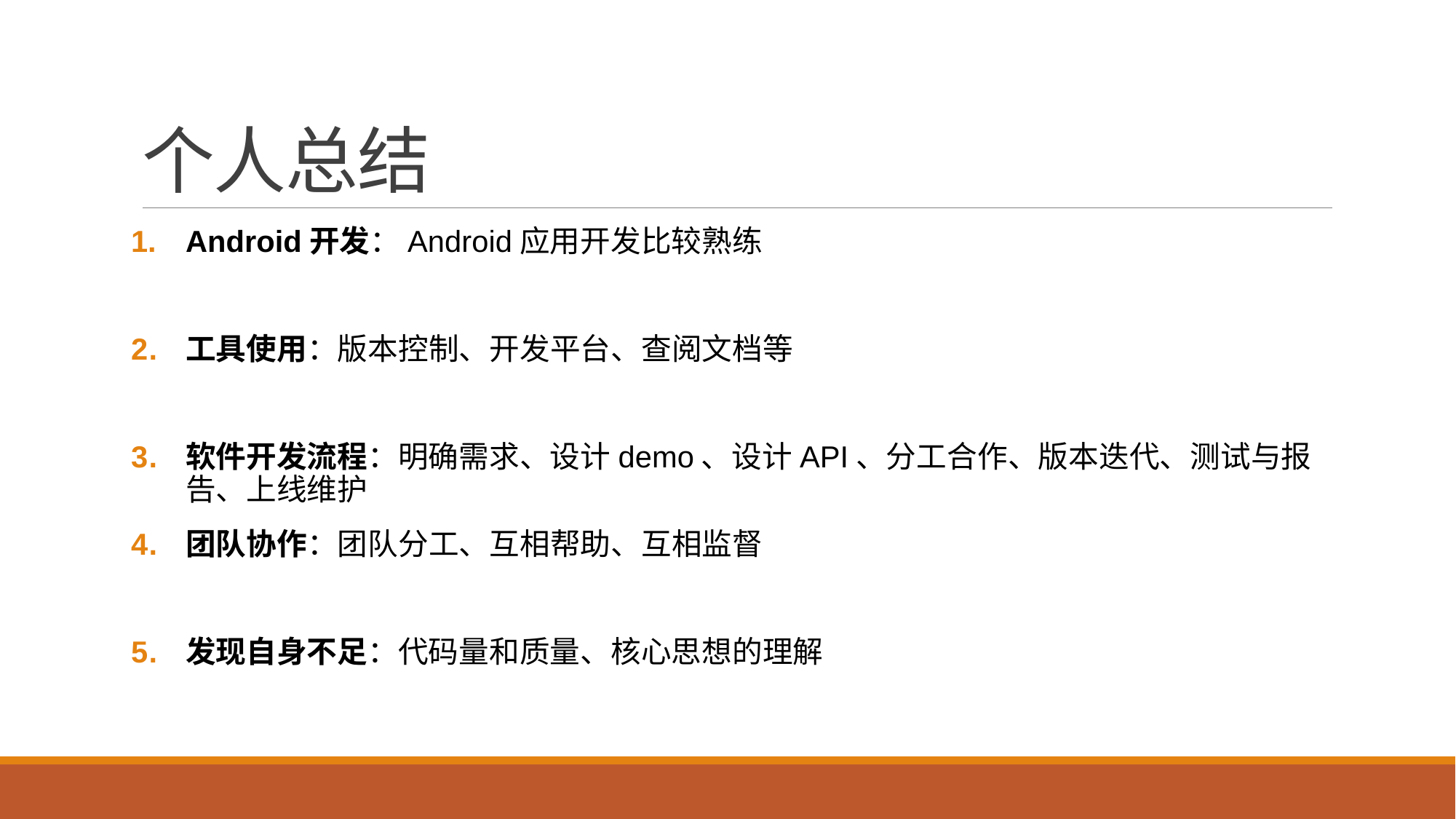

# 个人总结
Android开发：Android应用开发比较熟练

工具使用：版本控制、开发平台、查阅文档等

软件开发流程：明确需求、设计demo、设计API、分工合作、版本迭代、测试与报告、上线维护
团队协作：团队分工、互相帮助、互相监督

发现自身不足：代码量和质量、核心思想的理解